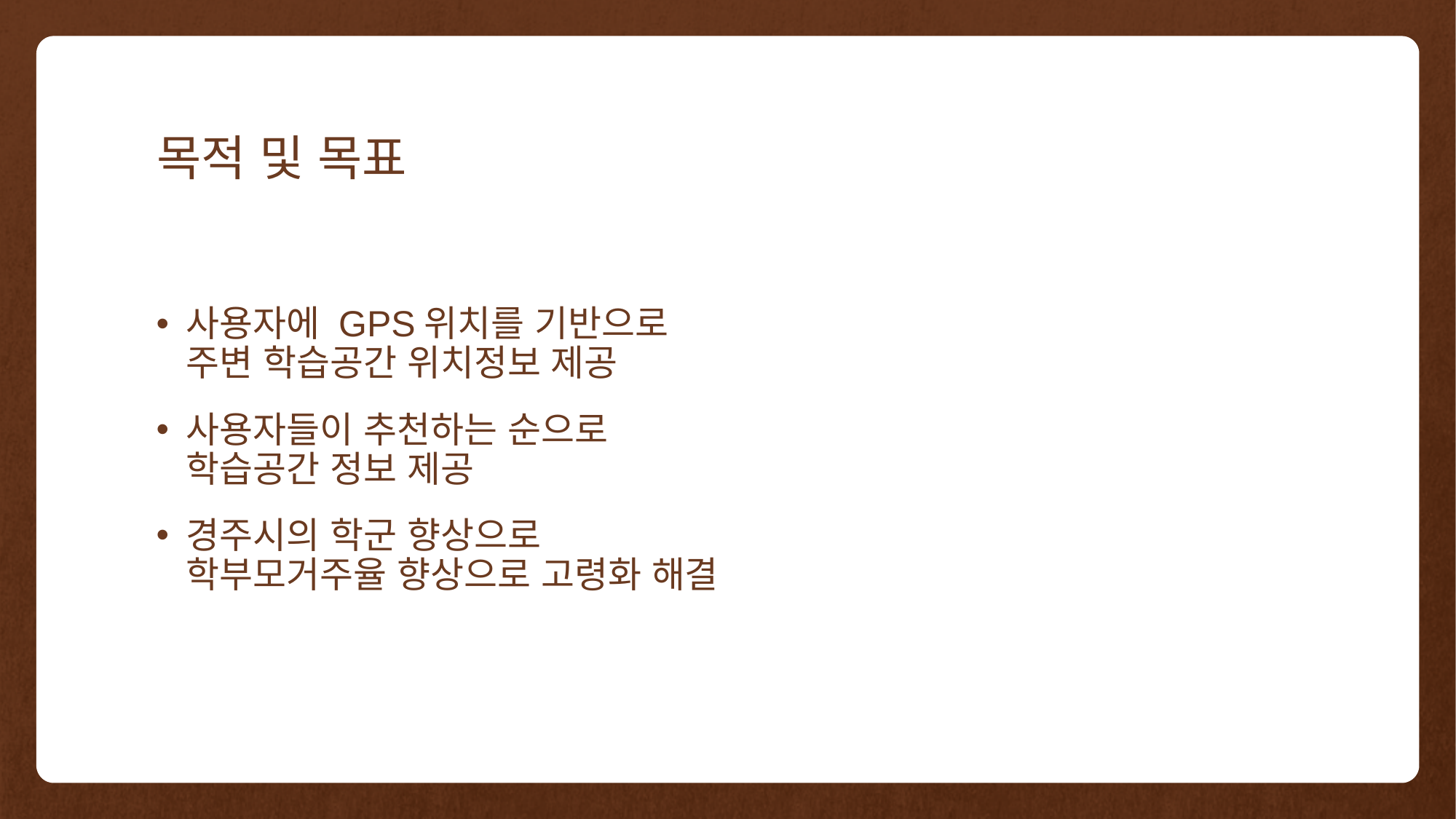

# 목적 및 목표

사용자에 GPS위치를 기반으로 주변 학습공간 위치정보 제공
사용자들이 추천하는 순으로  학습공간 정보 제공
경주시의 학군 향상으로 학부모거주율 향상으로 고령화 해결